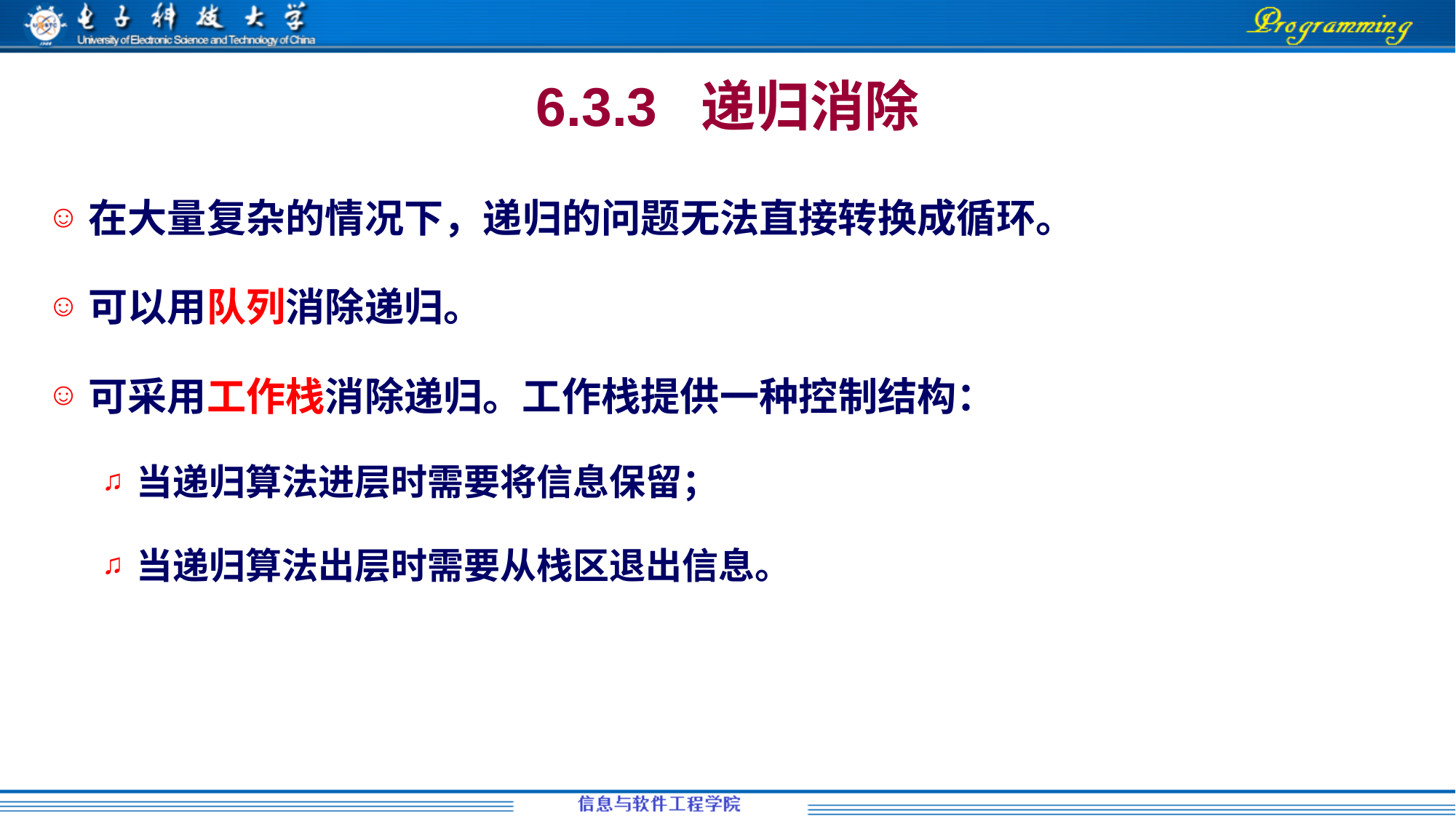

# 6.3.3  递归消除
在大量复杂的情况下，递归的问题无法直接转换成循环。
可以用队列消除递归。
可采用工作栈消除递归。工作栈提供一种控制结构：
当递归算法进层时需要将信息保留；
当递归算法出层时需要从栈区退出信息。